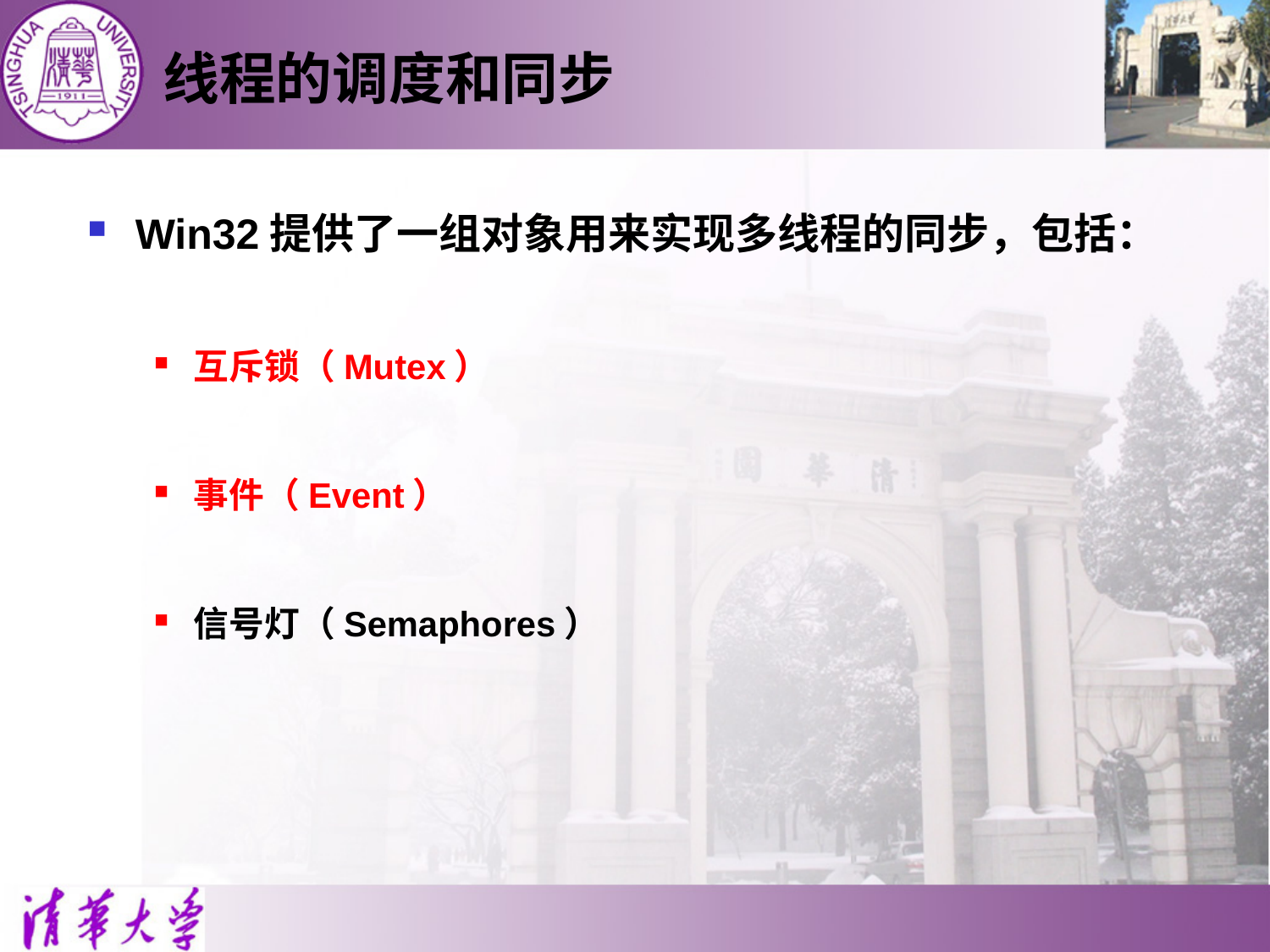

# 线程的调度和同步
Win32提供了一组对象用来实现多线程的同步，包括：

互斥锁（Mutex）

事件（Event）

信号灯（Semaphores）